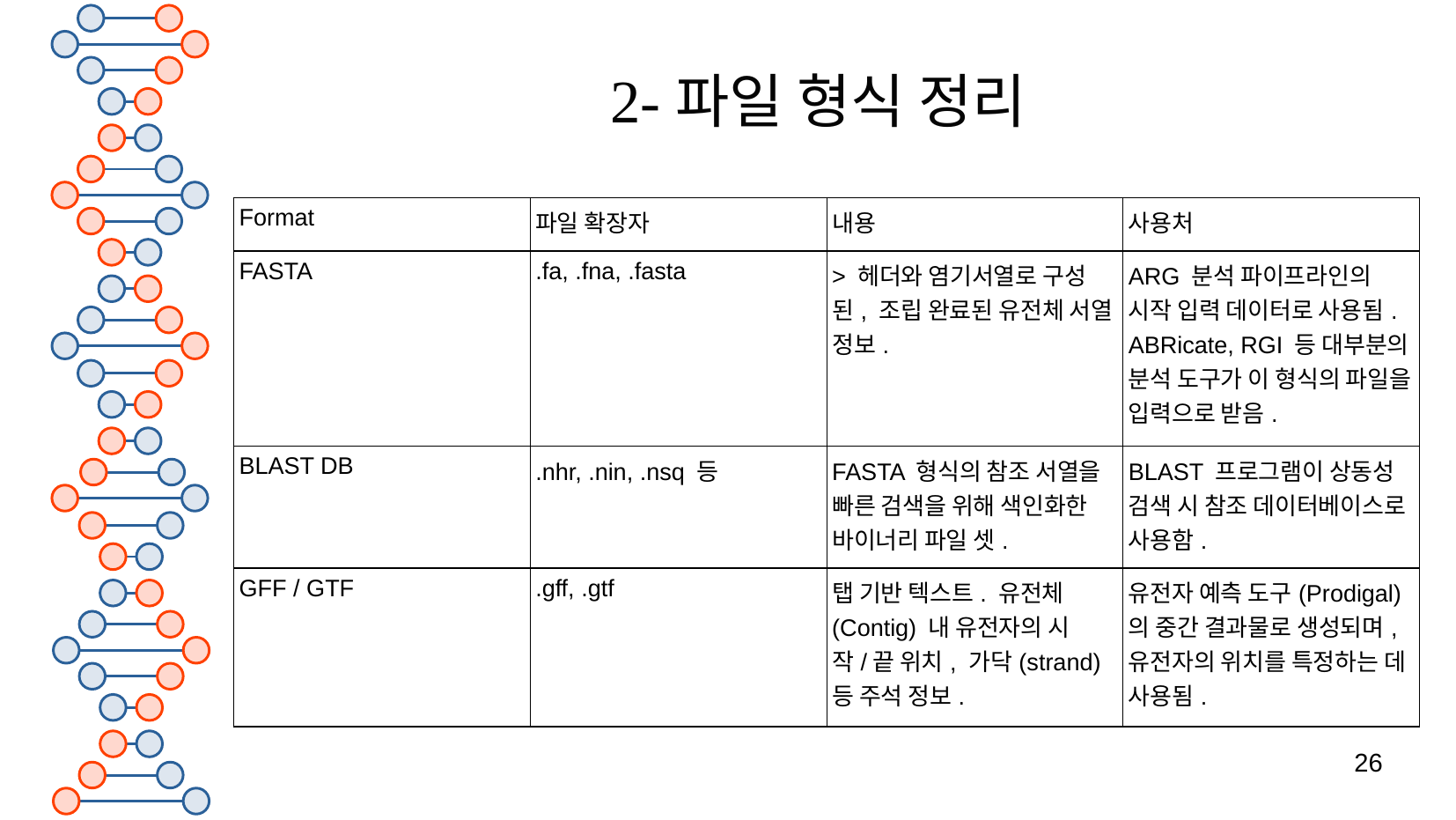

# 2-파일 형식 정리
| Format | 파일 확장자 | 내용 | 사용처 |
| --- | --- | --- | --- |
| FASTA | .fa, .fna, .fasta | > 헤더와 염기서열로 구성된, 조립 완료된 유전체 서열 정보. | ARG 분석 파이프라인의 시작 입력 데이터로 사용됨. ABRicate, RGI 등 대부분의 분석 도구가 이 형식의 파일을 입력으로 받음. |
| BLAST DB | .nhr, .nin, .nsq 등 | FASTA 형식의 참조 서열을 빠른 검색을 위해 색인화한 바이너리 파일 셋. | BLAST 프로그램이 상동성 검색 시 참조 데이터베이스로 사용함. |
| GFF / GTF | .gff, .gtf | 탭 기반 텍스트. 유전체(Contig) 내 유전자의 시작/끝 위치, 가닥(strand) 등 주석 정보. | 유전자 예측 도구(Prodigal)의 중간 결과물로 생성되며, 유전자의 위치를 특정하는 데 사용됨. |
26